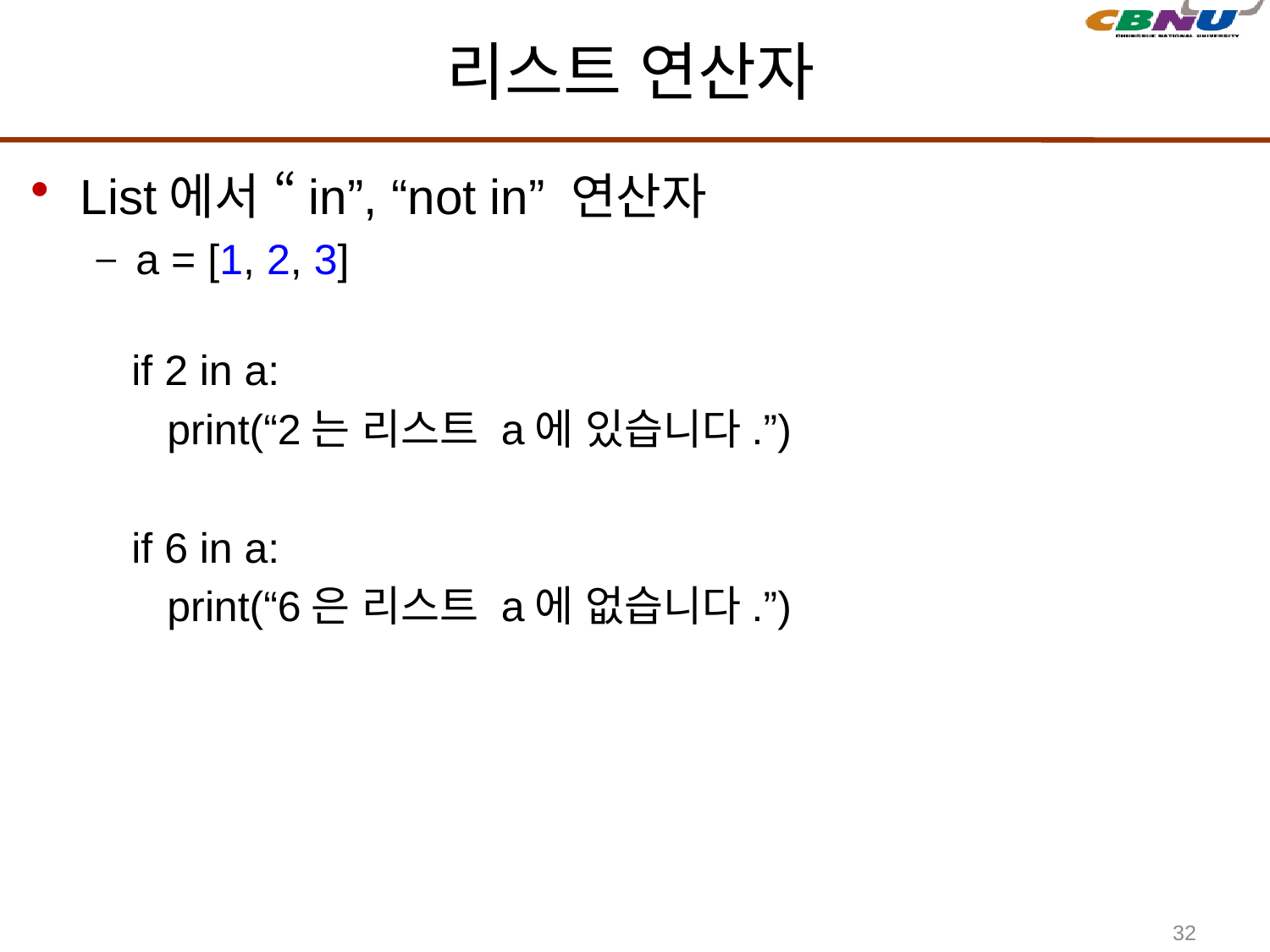

# 리스트 연산자
List에서 “in”, “not in” 연산자
a = [1, 2, 3]
   if 2 in a:
      print(“2는 리스트 a에 있습니다.”)

   if 6 in a:
      print(“6은 리스트 a에 없습니다.”)

32